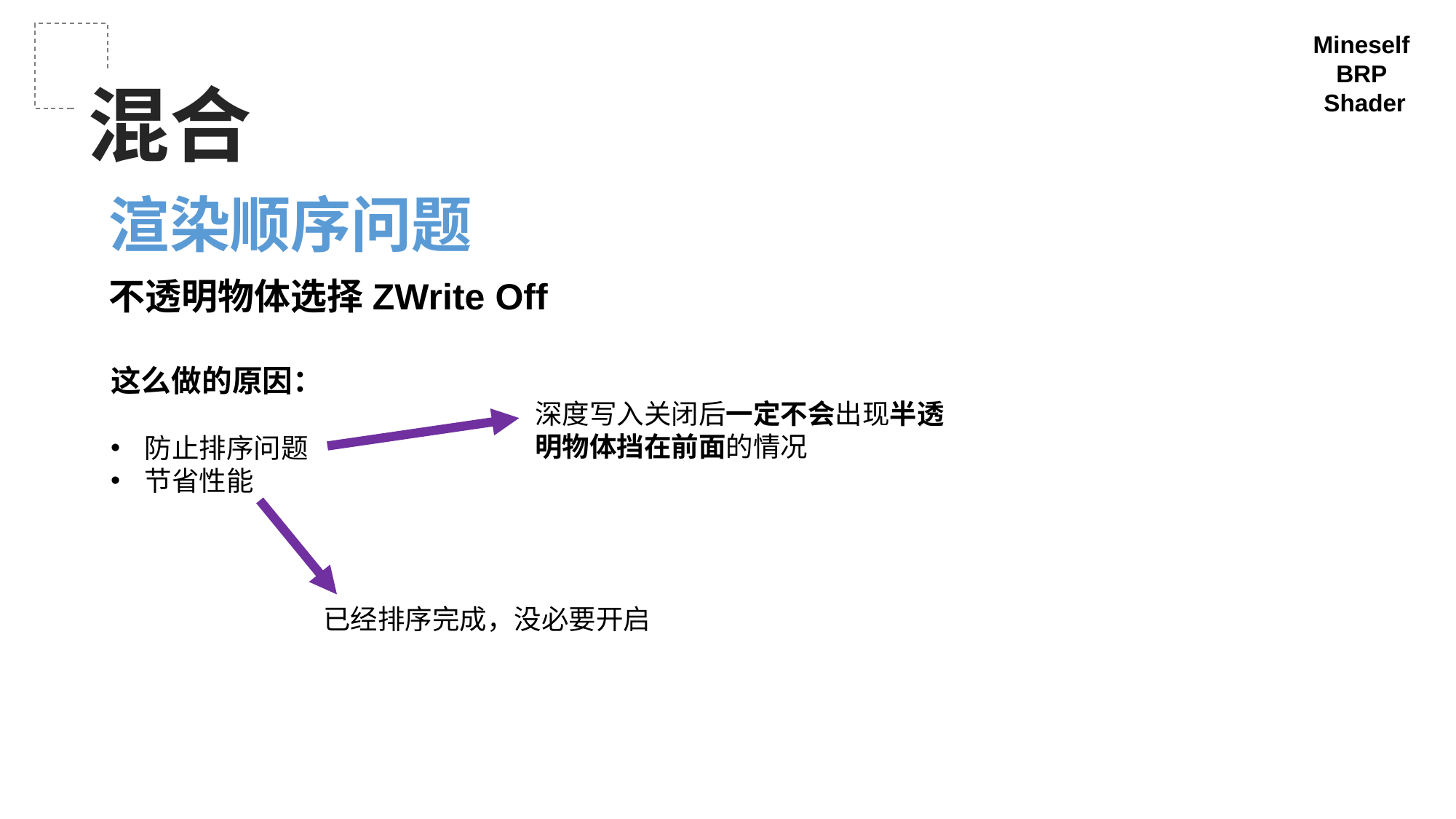

Mineself
BRP
Shader

混合
渲染顺序问题
不透明物体选择ZWrite Off
这么做的原因：

防止排序问题
节省性能
深度写入关闭后一定不会出现半透明物体挡在前面的情况
已经排序完成，没必要开启